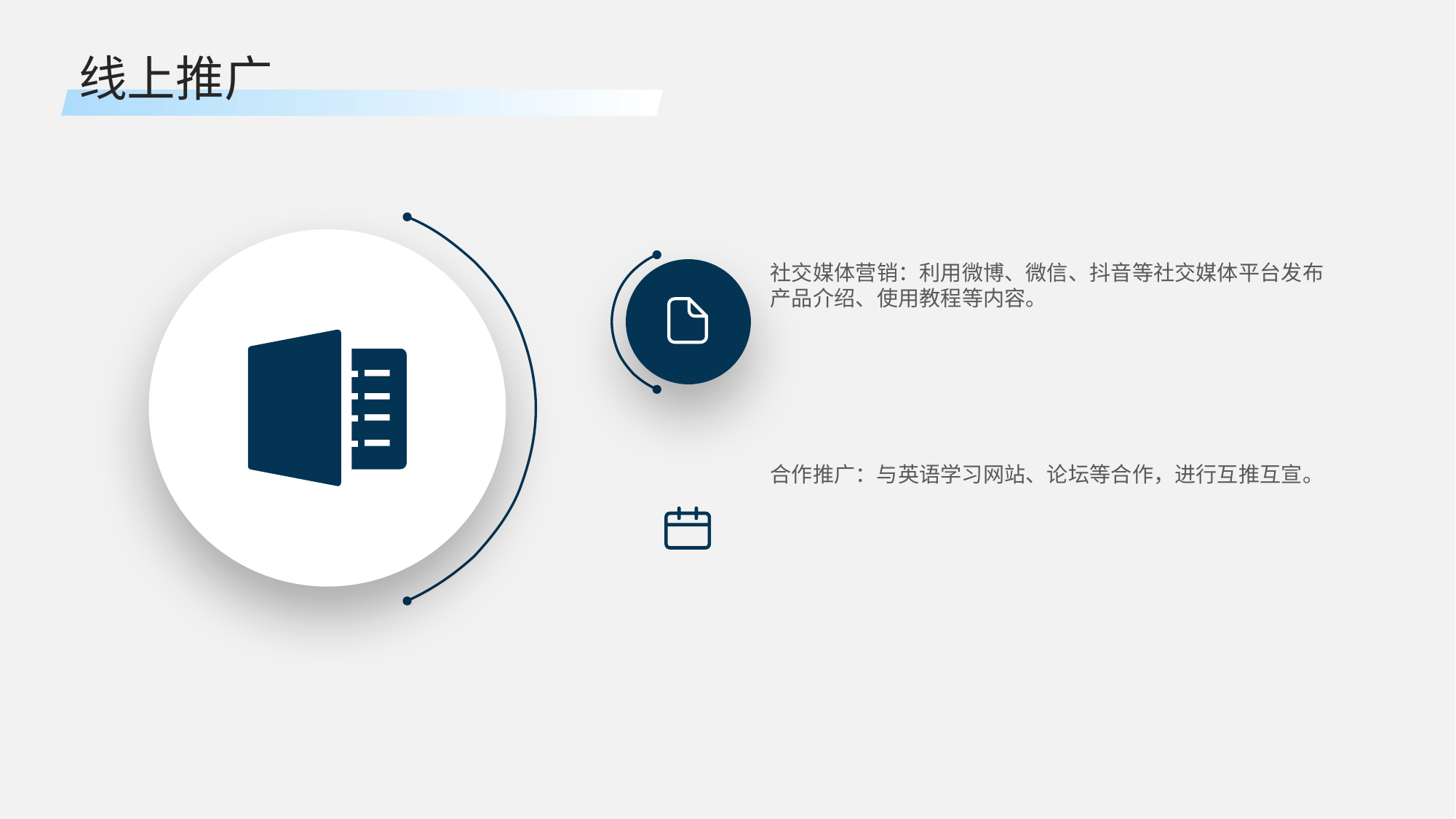

线上推广

社交媒体营销：利用微博、微信、抖音等社交媒体平台发布产品介绍、使用教程等内容。

合作推广：与英语学习网站、论坛等合作，进行互推互宣。